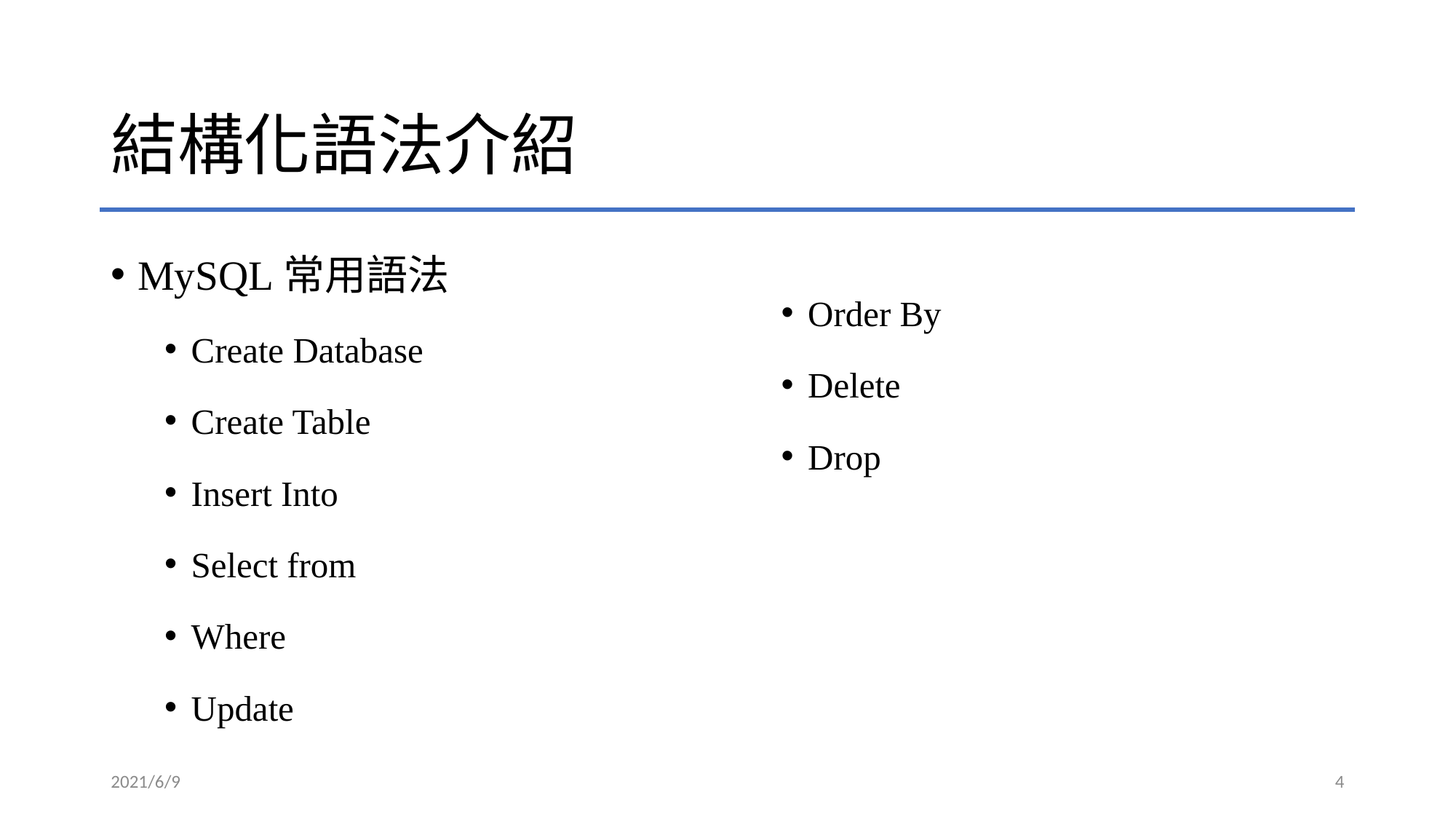

# 結構化語法介紹
MySQL常用語法
Create Database
Create Table
Insert Into
Select from
Where
Update

Order By
Delete
Drop

2021/6/9
4